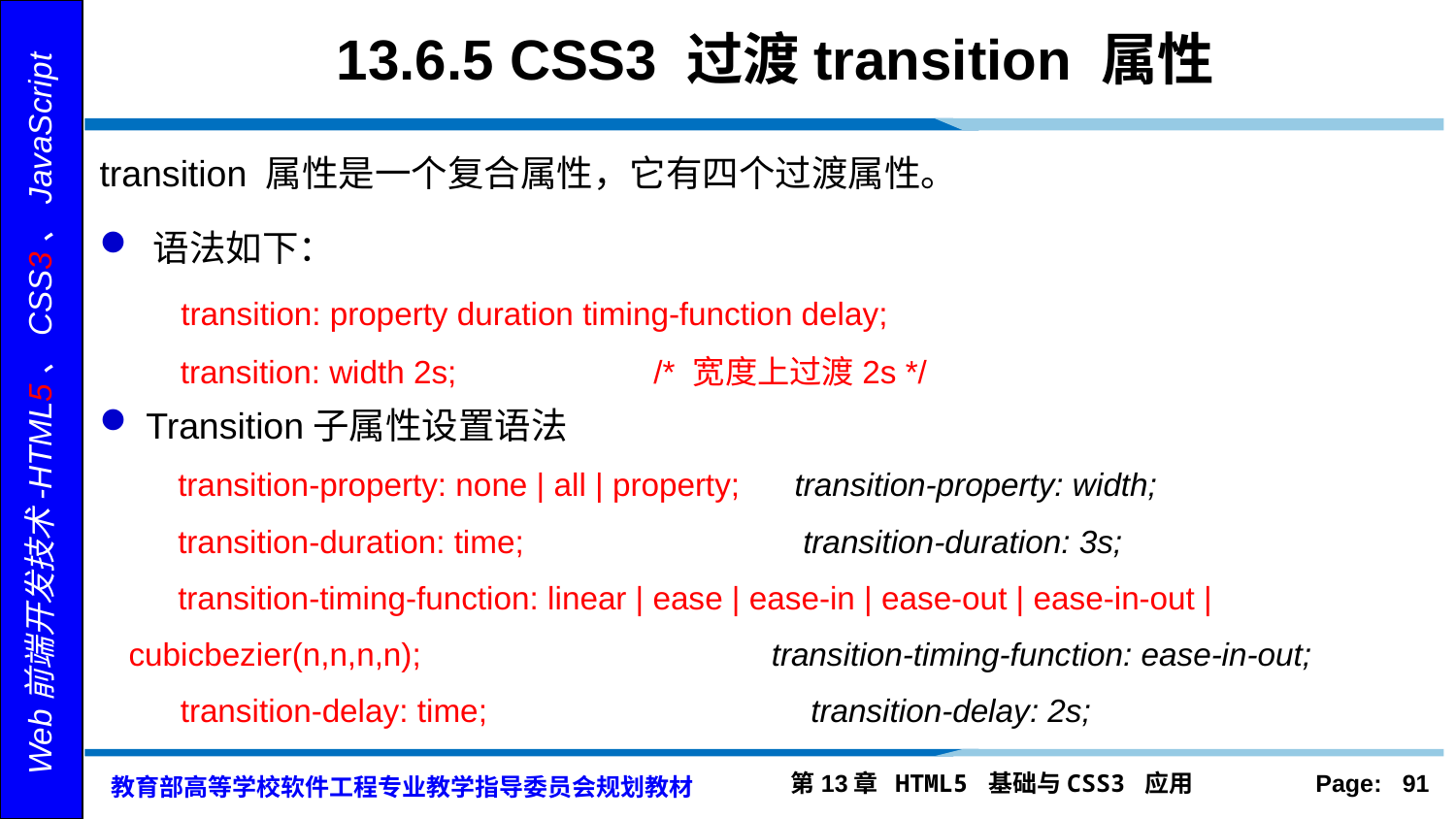

# 13.6.5 CSS3 过渡transition 属性

transition 属性是一个复合属性，它有四个过渡属性。
 语法如下：
        transition: property duration timing-function delay;
         transition: width 2s;                      /* 宽度上过渡2s */
 Transition子属性设置语法
    transition-property: none | all | property;      transition-property: width;
    transition-duration: time;                               transition-duration: 3s;
    transition-timing-function: linear | ease | ease-in | ease-out | ease-in-out | cubicbezier(n,n,n,n);                                       transition-timing-function: ease-in-out;
         transition-delay: time;                                    transition-delay: 2s;